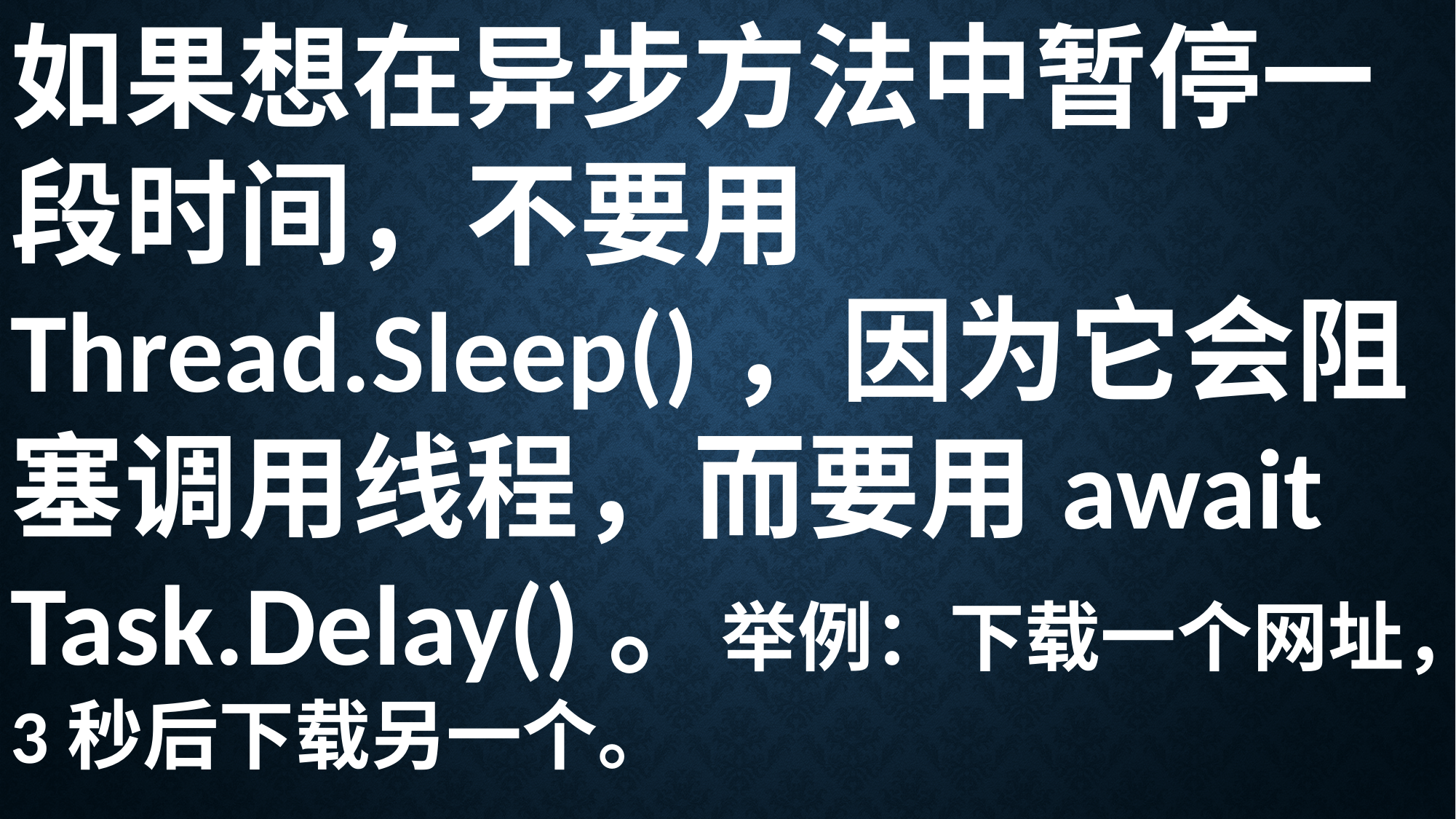

如果想在异步方法中暂停一段时间，不要用Thread.Sleep()，因为它会阻塞调用线程，而要用await Task.Delay()。举例：下载一个网址，3秒后下载另一个。